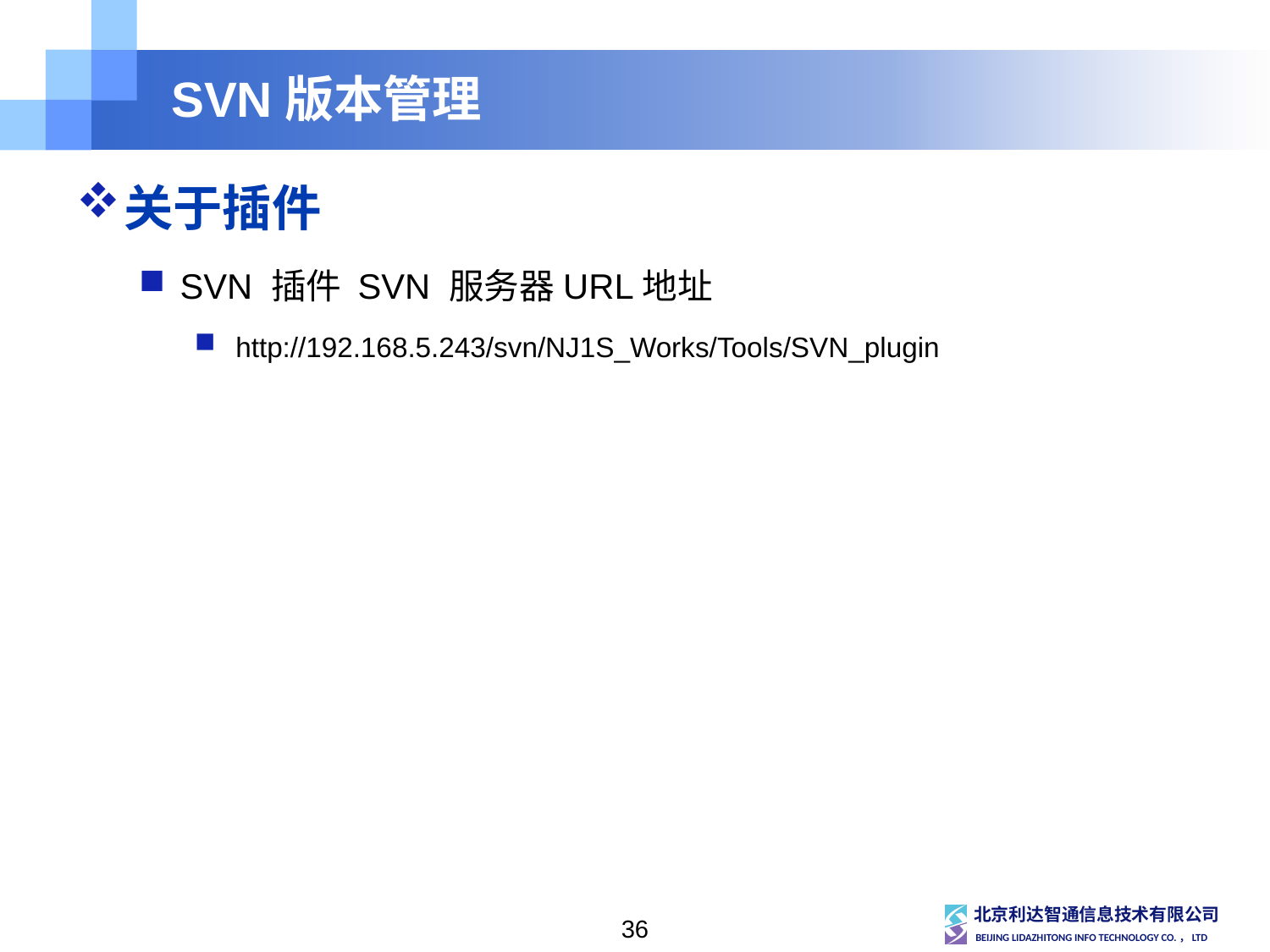

# SVN版本管理
关于插件
SVN 插件 SVN 服务器URL地址
http://192.168.5.243/svn/NJ1S_Works/Tools/SVN_plugin
36